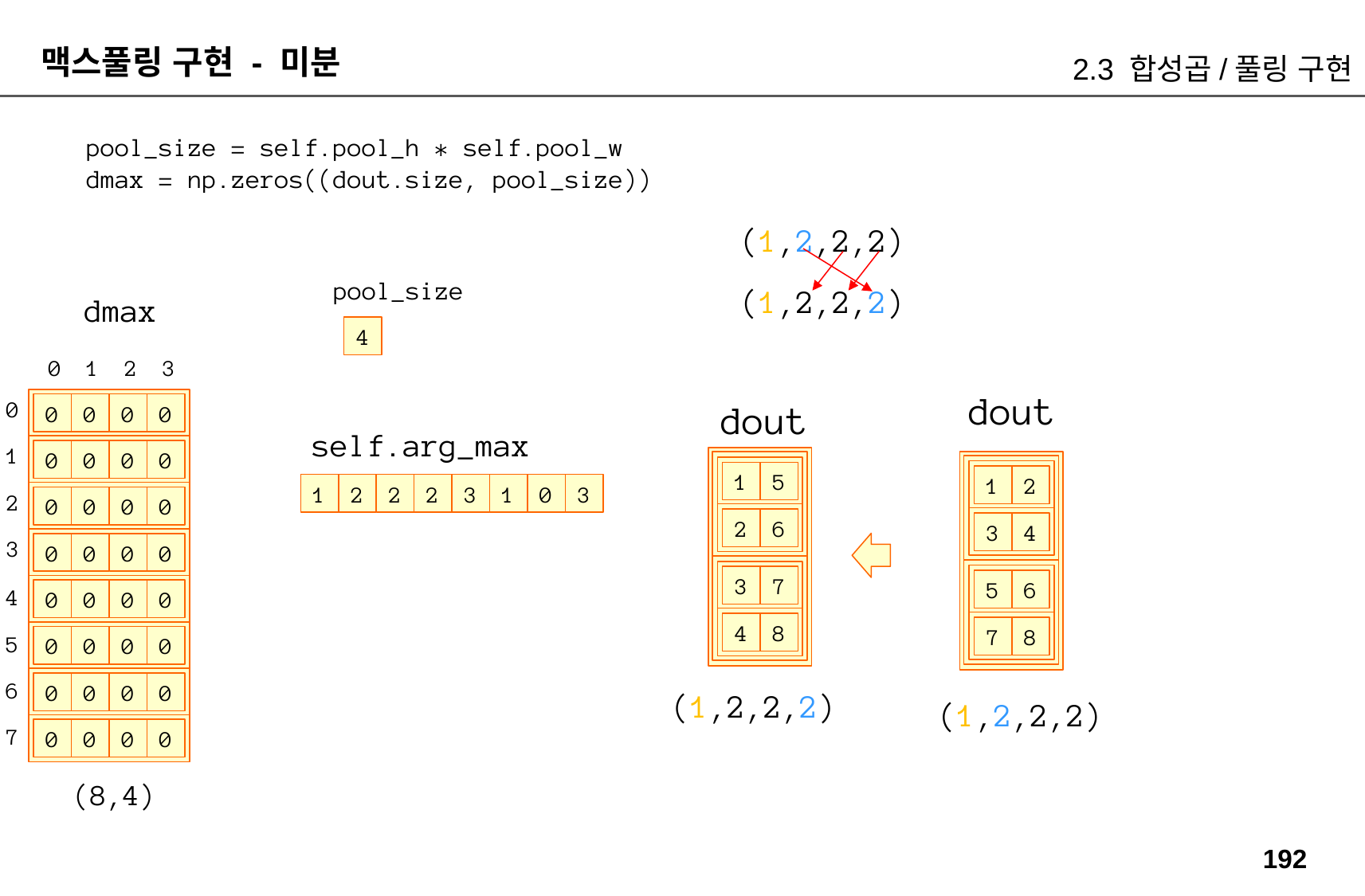

맥스풀링 구현 - 미분
2.3 합성곱/풀링 구현
pool_size = self.pool_h * self.pool_w
dmax = np.zeros((dout.size, pool_size))
(1,2,2,2)
pool_size
(1,2,2,2)
dmax
4
0
1
2
3
dout
dout

0
0
0
0
0
self.arg_max

1
0
0
0
0

1
5
1
2
1
2
2
2
3
1
0
3

2
0
0
0
0

2
6
3
4

3

0
0
0
0

3
7
5
6

4
0
0
0
0

4
8
7
8

5
0
0
0
0

6
0
0
0
0
(1,2,2,2)
(1,2,2,2)

7
0
0
0
0
(8,4)